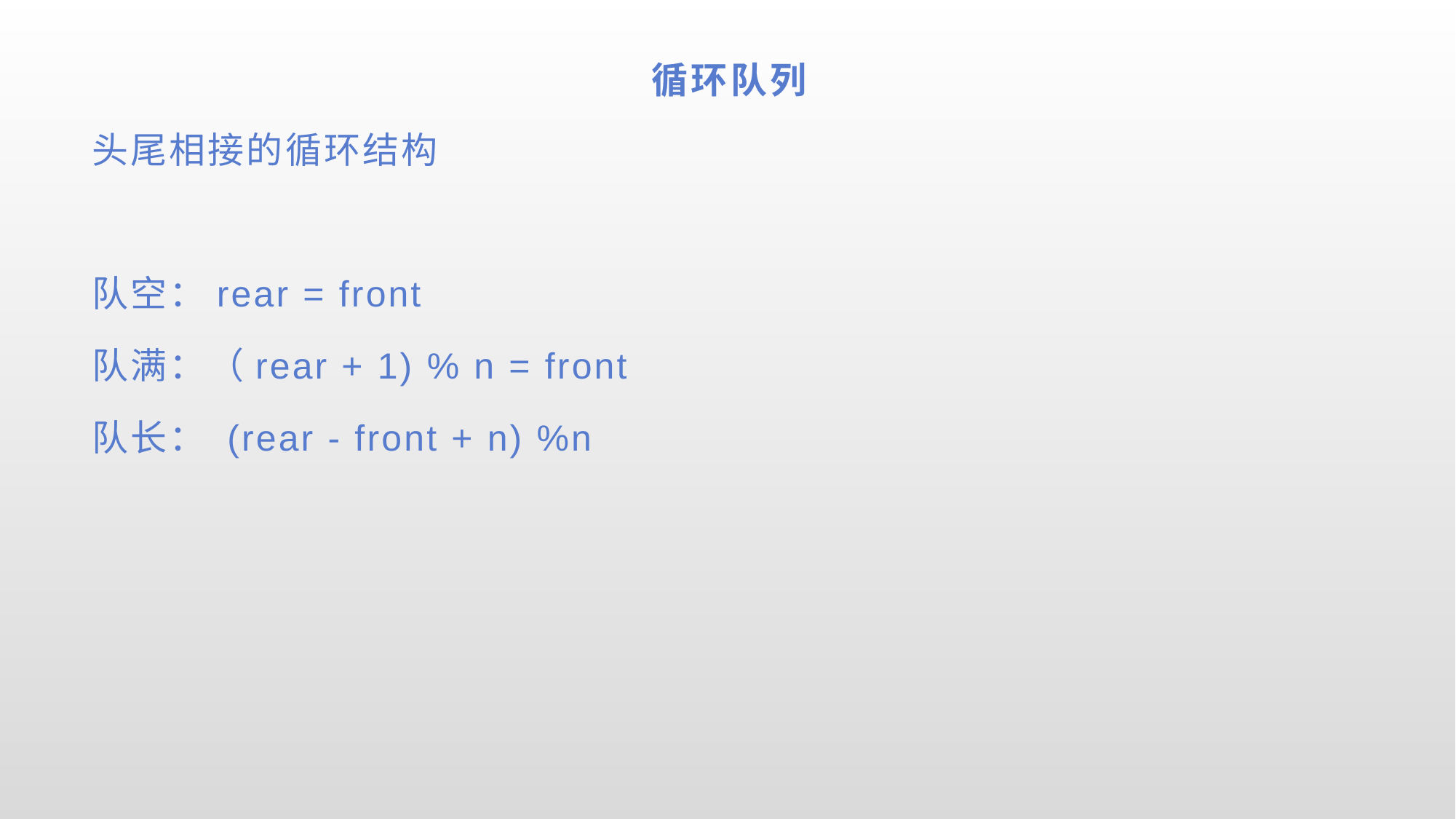

# 循环队列
头尾相接的循环结构

队空：rear = front
队满：（rear + 1) % n = front
队长： (rear - front + n) %n